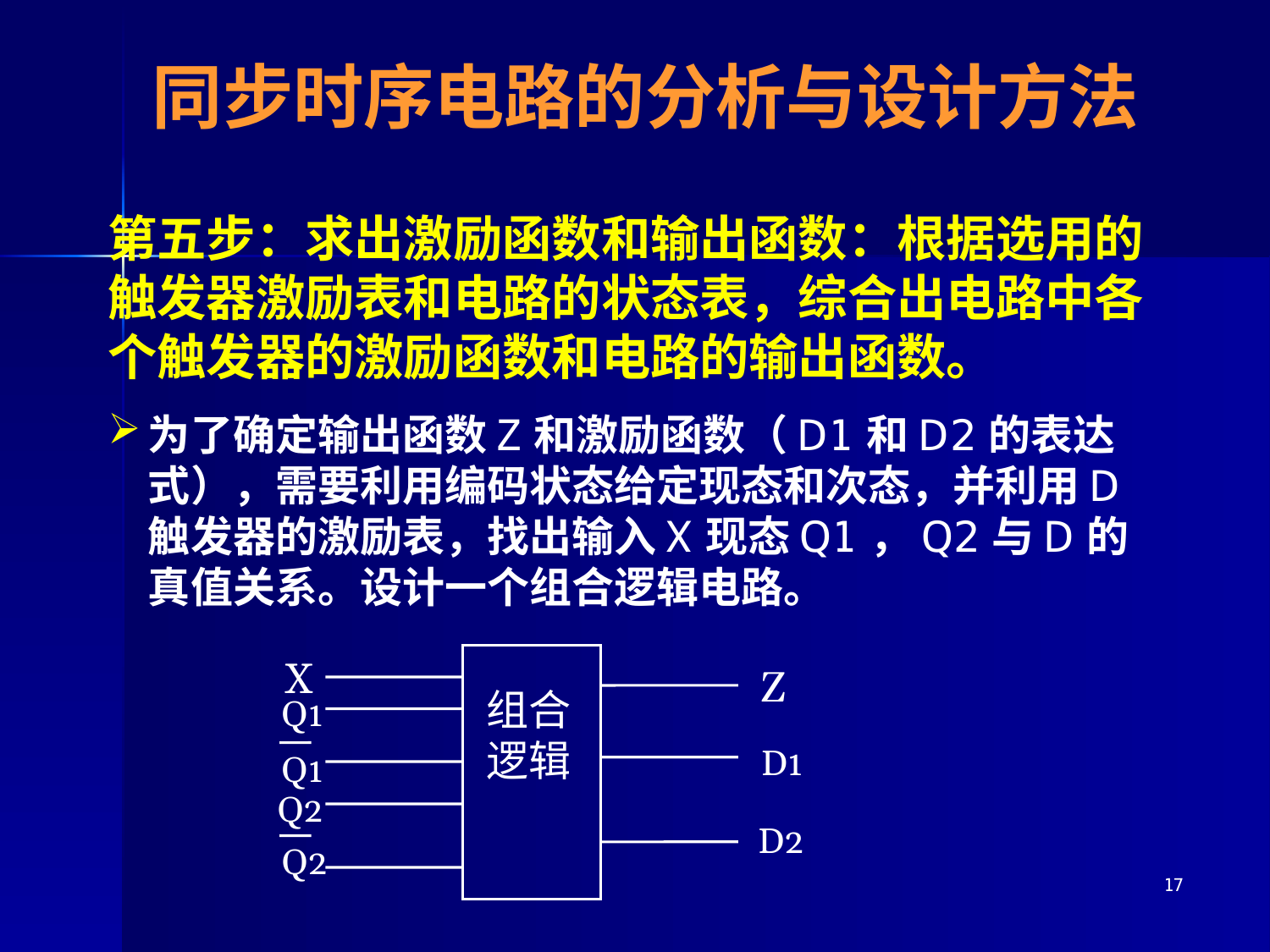

# 同步时序电路的分析与设计方法
第五步：求出激励函数和输出函数：根据选用的触发器激励表和电路的状态表，综合出电路中各个触发器的激励函数和电路的输出函数。
为了确定输出函数Z和激励函数（D1和D2的表达式），需要利用编码状态给定现态和次态，并利用D触发器的激励表，找出输入X现态Q1，Q2与D的真值关系。设计一个组合逻辑电路。
X

Z

组合逻辑
Q1

D1
Q1

Q2

D2
Q2

17